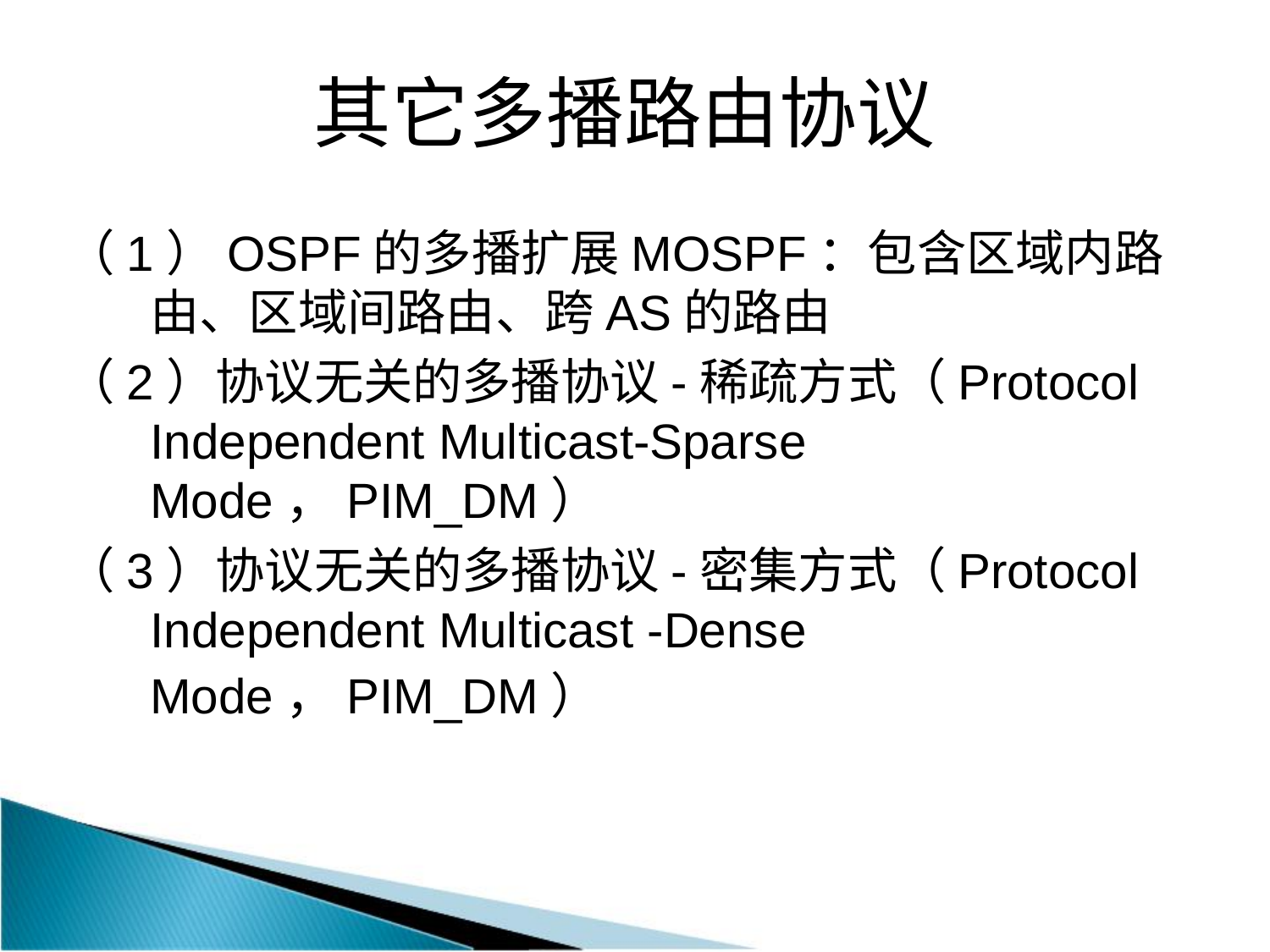

# 其它多播路由协议
（1）OSPF的多播扩展MOSPF：包含区域内路由、区域间路由、跨AS的路由
（2）协议无关的多播协议-稀疏方式（Protocol Independent Multicast-Sparse Mode，PIM_DM）
（3）协议无关的多播协议-密集方式（Protocol Independent Multicast -Dense Mode，PIM_DM）